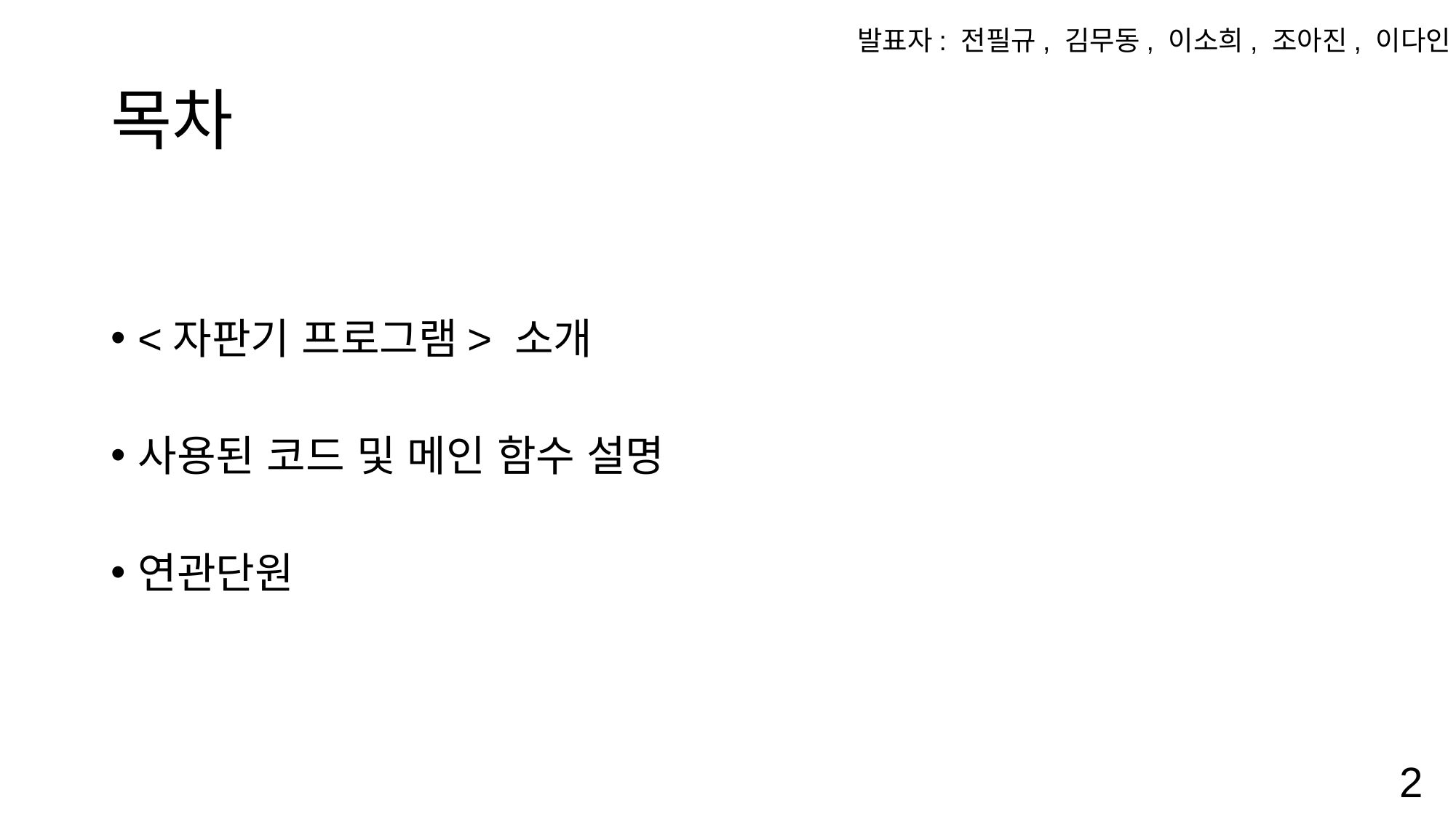

발표자: 전필규, 김무동, 이소희, 조아진, 이다인
# 목차
<자판기 프로그램> 소개
사용된 코드 및 메인 함수 설명
연관단원
2